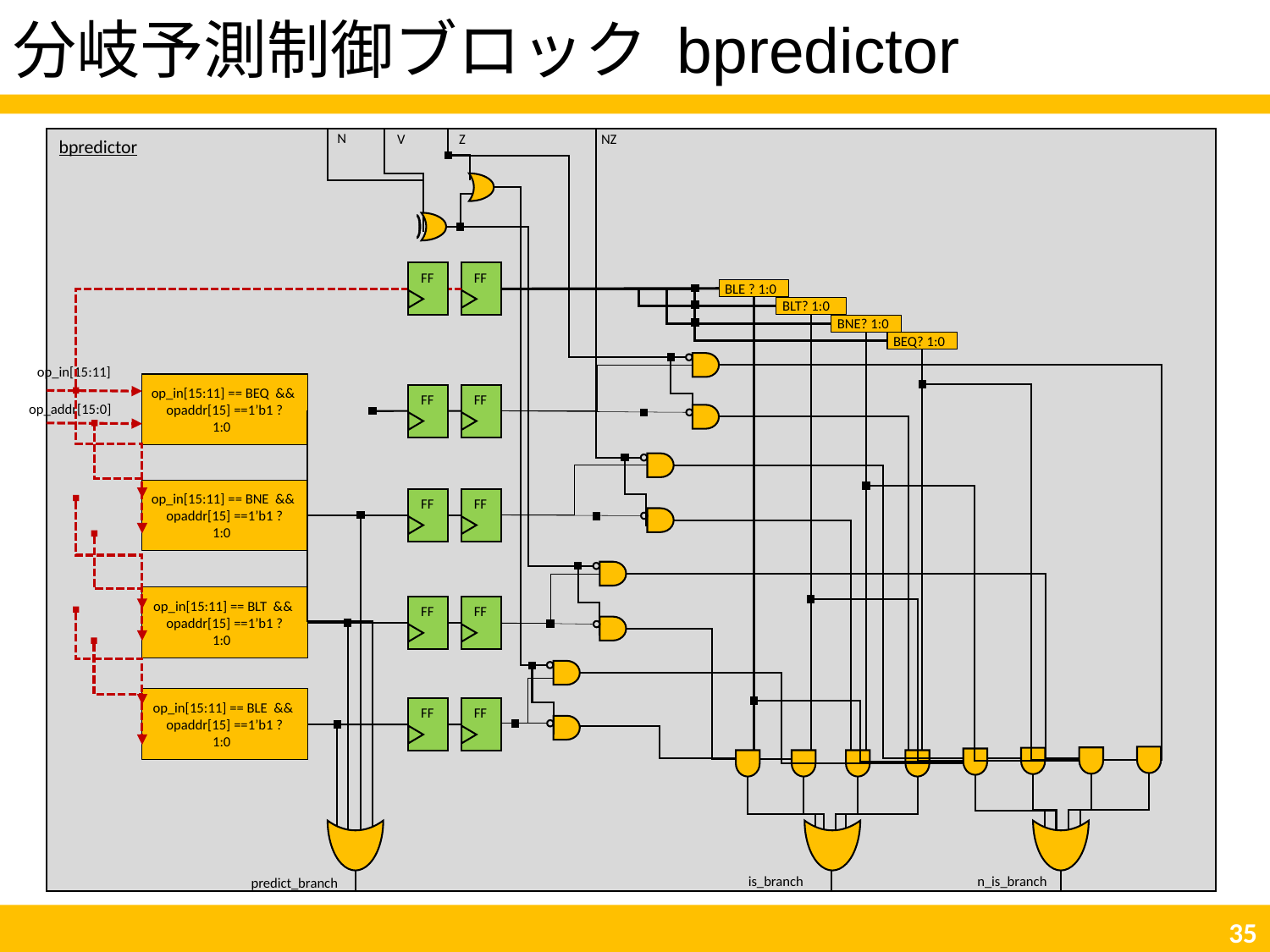

# 分岐予測制御ブロック bpredictor
N
V
Z
NZ
bpredictor

FF
FF
BLE ? 1:0

BLT? 1:0

BNE? 1:0

BEQ? 1:0

op_in[15:11]
op_in[15:11] == BEQ  &&
opaddr[15] ==1’b1 ?
 1:0

FF
FF

op_addr[15:0]

op_in[15:11] == BNE  &&
opaddr[15] ==1’b1 ?
 1:0

FF
FF

op_in[15:11] == BLT  &&
opaddr[15] ==1’b1 ?
 1:0

FF
FF

op_in[15:11] == BLE  &&
opaddr[15] ==1’b1 ?
 1:0

FF
FF

is_branch
n_is_branch
predict_branch
35